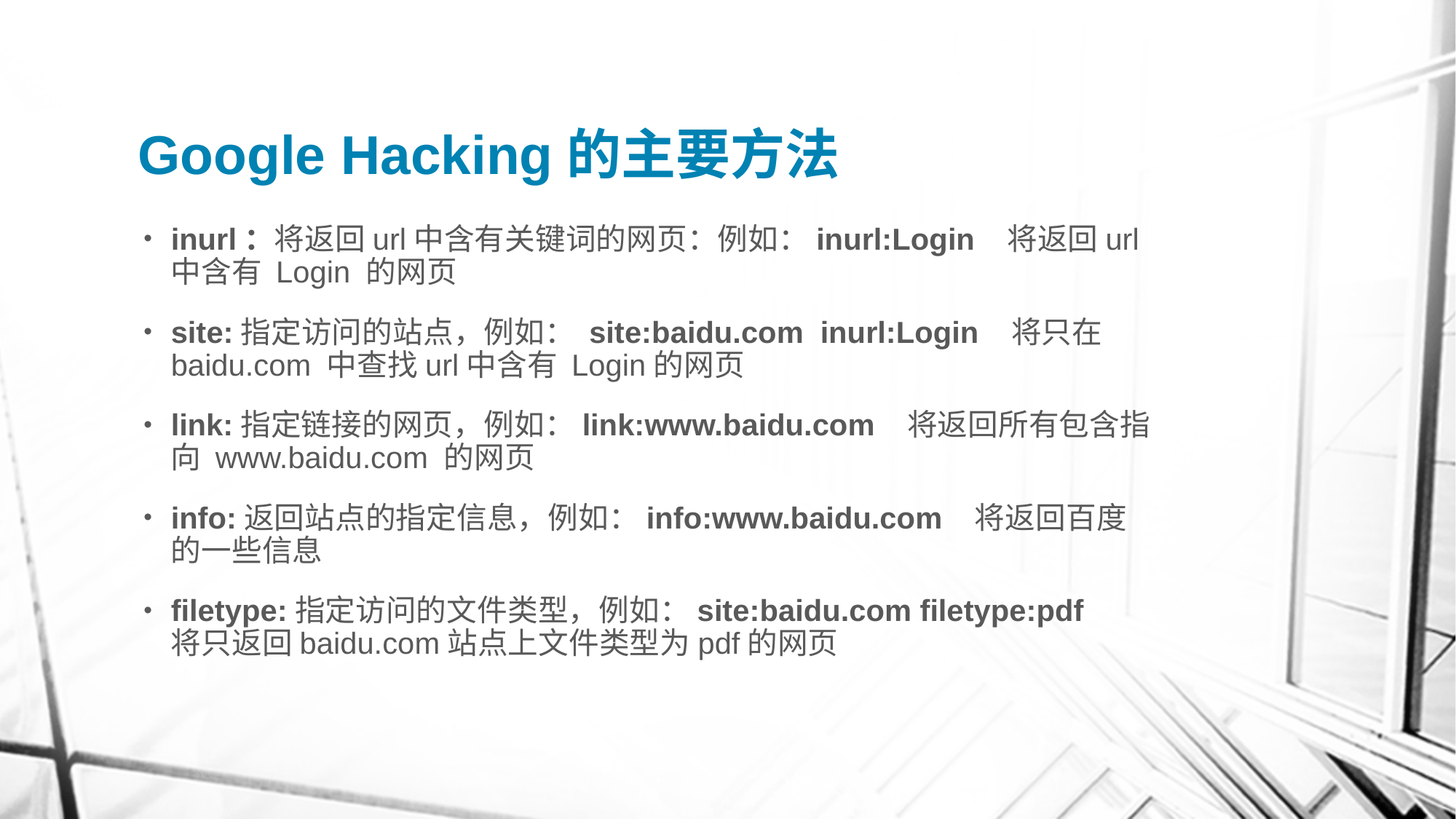

# Google Hacking的主要方法
inurl：将返回url中含有关键词的网页：例如：inurl:Login   将返回url中含有 Login 的网页
site:指定访问的站点，例如： site:baidu.com  inurl:Login   将只在baidu.com 中查找url中含有 Login的网页
link:指定链接的网页，例如：link:www.baidu.com   将返回所有包含指向 www.baidu.com 的网页
info:返回站点的指定信息，例如：info:www.baidu.com   将返回百度的一些信息
filetype:指定访问的文件类型，例如：site:baidu.com filetype:pdf      将只返回baidu.com站点上文件类型为pdf的网页